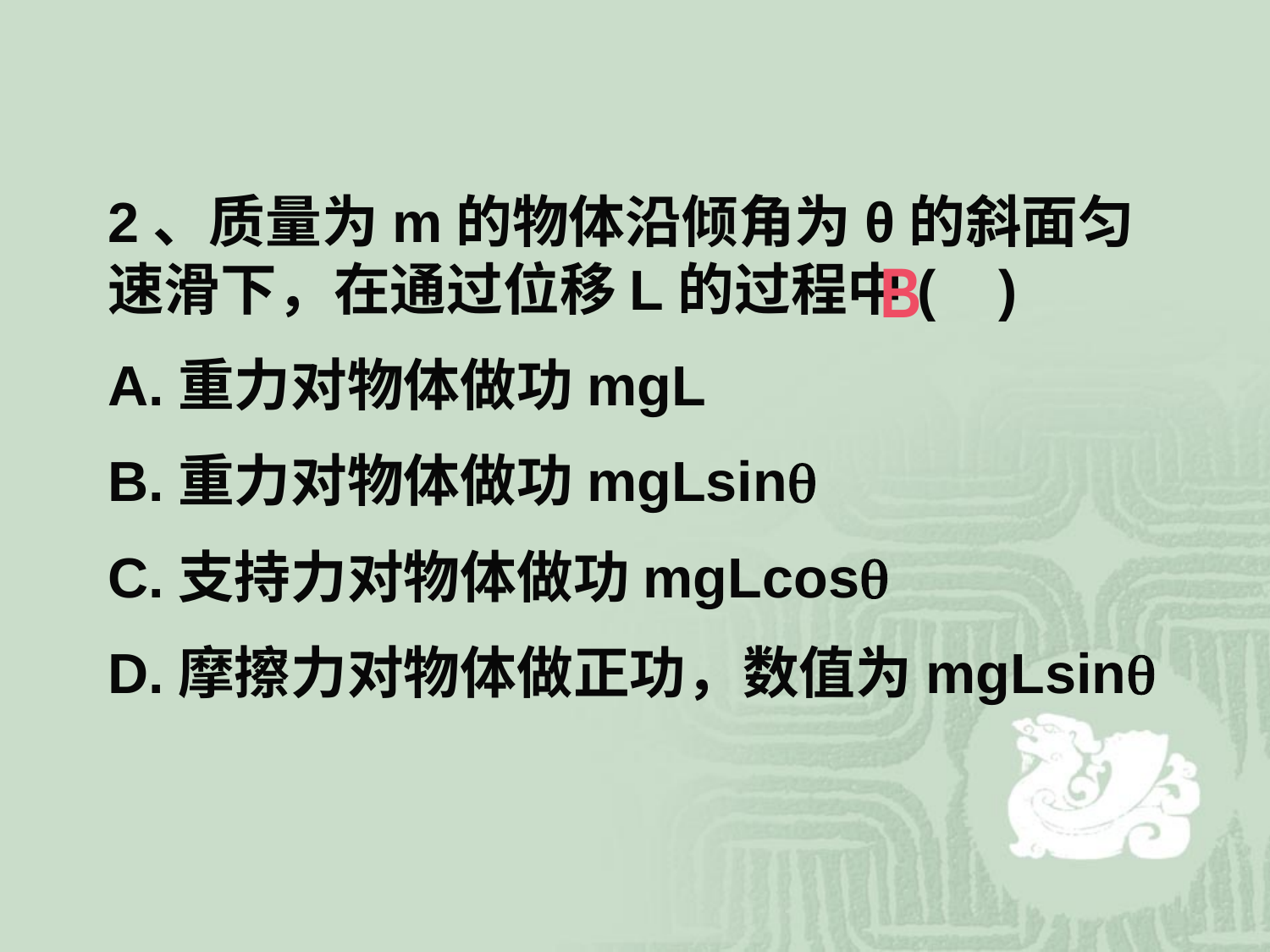

2、质量为m的物体沿倾角为θ的斜面匀速滑下，在通过位移L的过程中(    )
A.重力对物体做功mgL
B.重力对物体做功mgLsinθ
C.支持力对物体做功mgLcosθ
D.摩擦力对物体做正功，数值为mgLsinθ
B